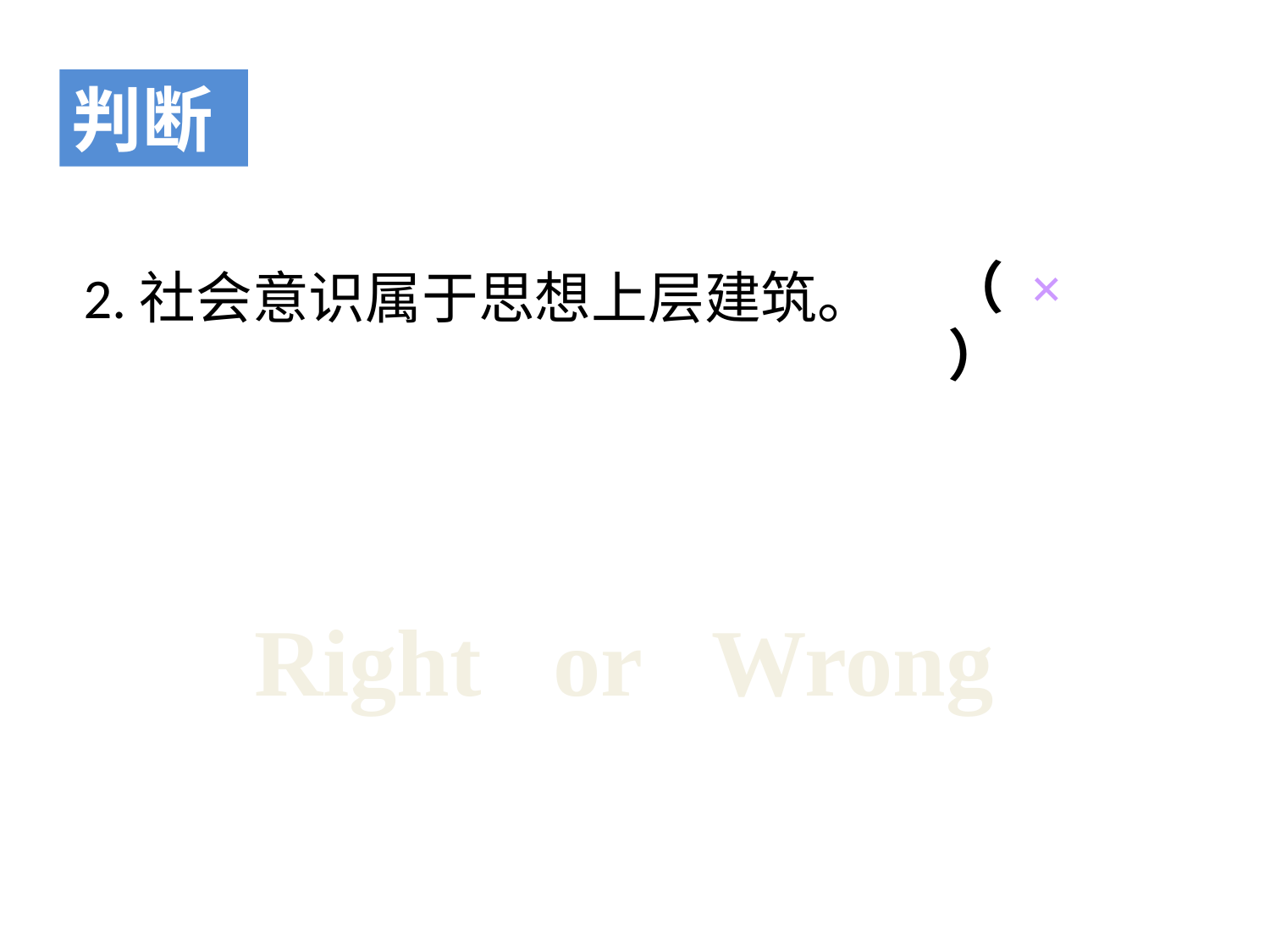

判断
    2.社会意识属于思想上层建筑。
（ × ）

Right   or   Wrong